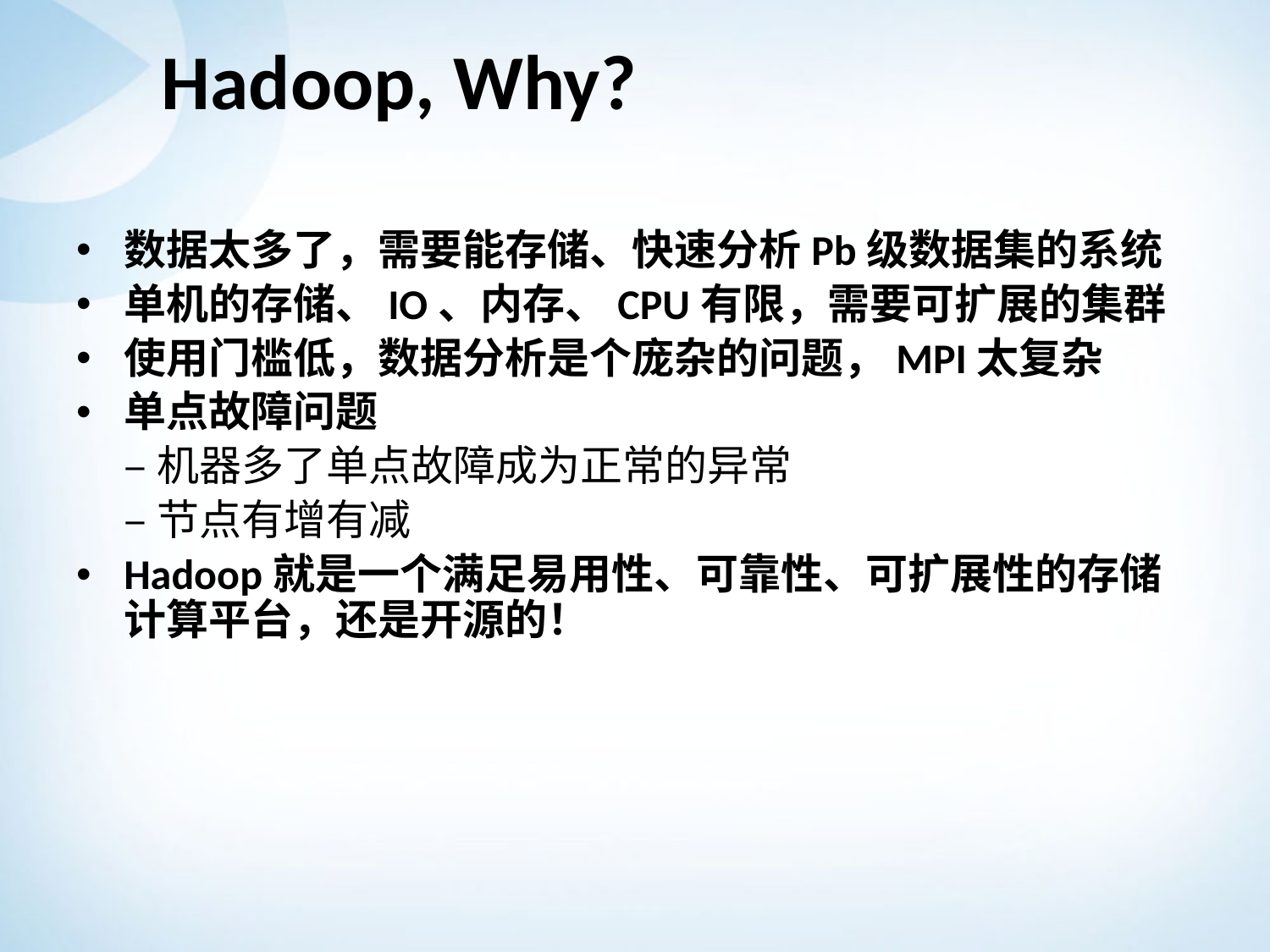

# Hadoop, Why?
数据太多了，需要能存储、快速分析Pb级数据集的系统
单机的存储、IO、内存、CPU有限，需要可扩展的集群
使用门槛低，数据分析是个庞杂的问题，MPI太复杂
单点故障问题
	–机器多了单点故障成为正常的异常
	–节点有增有减
Hadoop就是一个满足易用性、可靠性、可扩展性的存储计算平台，还是开源的！